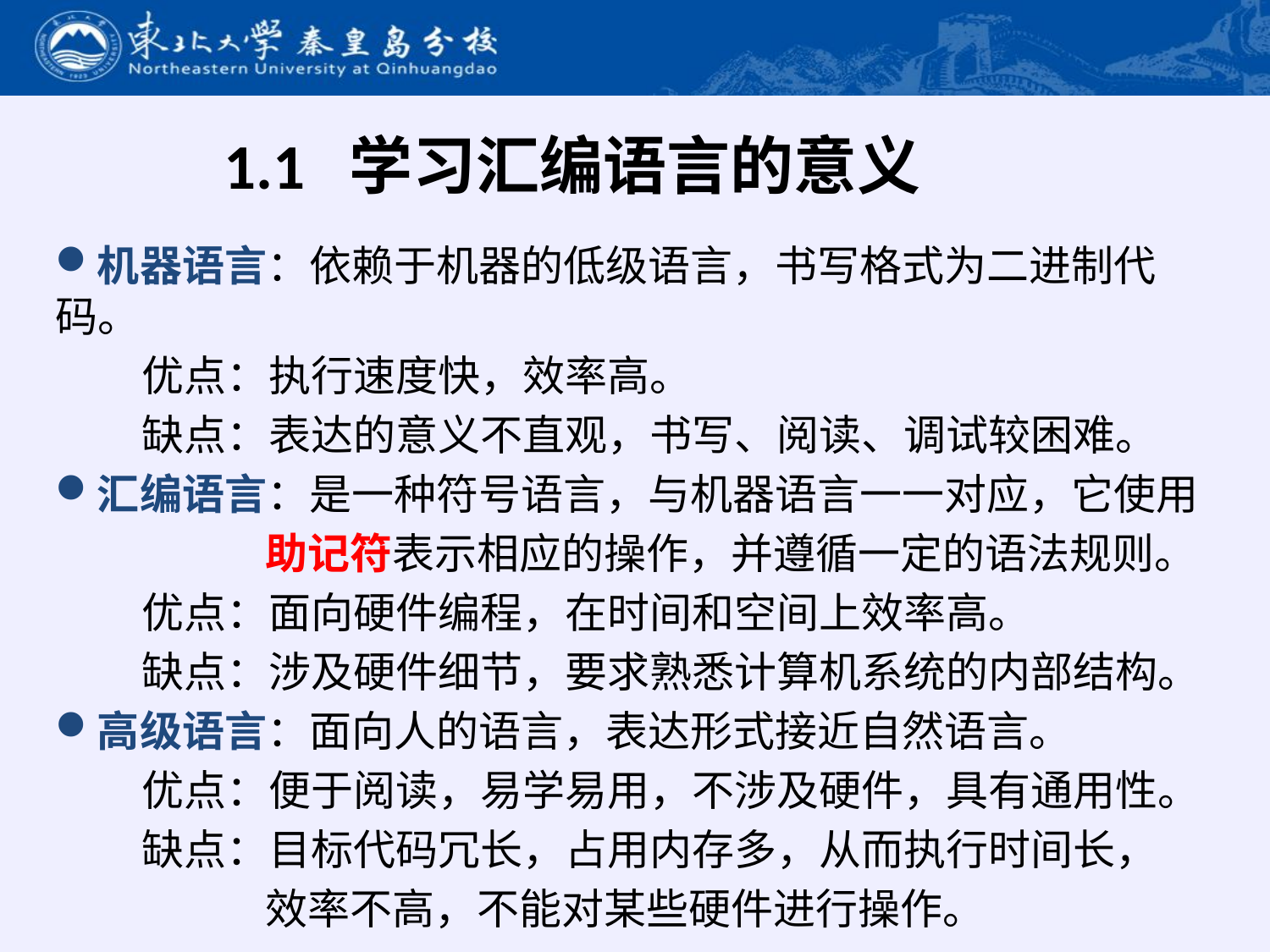

# 1.1  学习汇编语言的意义
机器语言：依赖于机器的低级语言，书写格式为二进制代码。
        优点：执行速度快，效率高。
        缺点：表达的意义不直观，书写、阅读、调试较困难。
汇编语言：是一种符号语言，与机器语言一一对应，它使用
                     助记符表示相应的操作，并遵循一定的语法规则。
        优点：面向硬件编程，在时间和空间上效率高。
        缺点：涉及硬件细节，要求熟悉计算机系统的内部结构。
高级语言：面向人的语言，表达形式接近自然语言。
        优点：便于阅读，易学易用，不涉及硬件，具有通用性。
        缺点：目标代码冗长，占用内存多，从而执行时间长，
                     效率不高，不能对某些硬件进行操作。